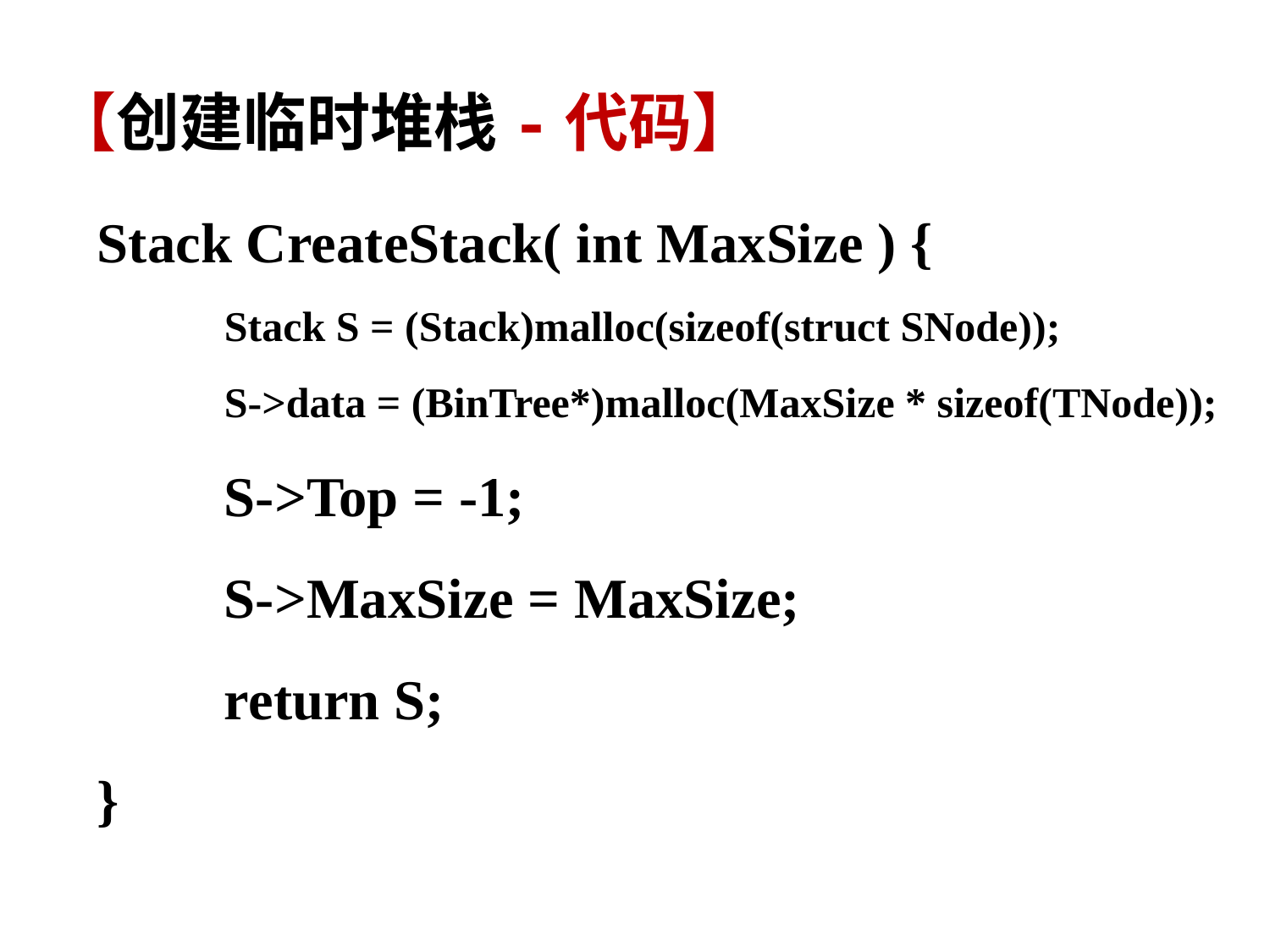

【创建临时堆栈-代码】
Stack CreateStack( int MaxSize ) {
            Stack S = (Stack)malloc(sizeof(struct SNode));
            S->data = (BinTree*)malloc(MaxSize * sizeof(TNode));
	S->Top = -1;
	S->MaxSize = MaxSize;
	return S;
}